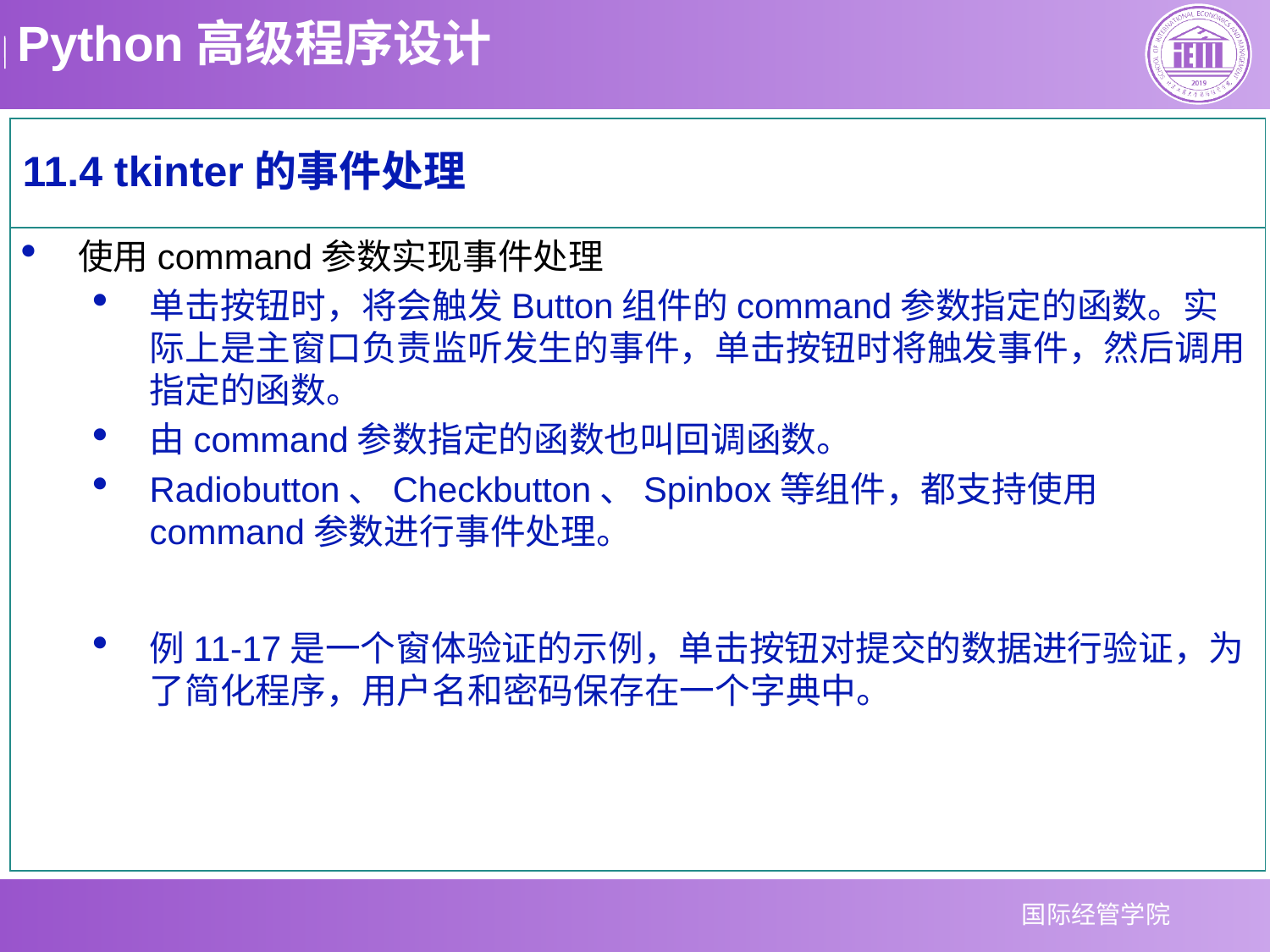

11.4 tkinter的事件处理
使用command参数实现事件处理
单击按钮时，将会触发Button组件的command参数指定的函数。实际上是主窗口负责监听发生的事件，单击按钮时将触发事件，然后调用指定的函数。
由command参数指定的函数也叫回调函数。
Radiobutton、Checkbutton、Spinbox等组件，都支持使用command参数进行事件处理。

例11-17是一个窗体验证的示例，单击按钮对提交的数据进行验证，为了简化程序，用户名和密码保存在一个字典中。